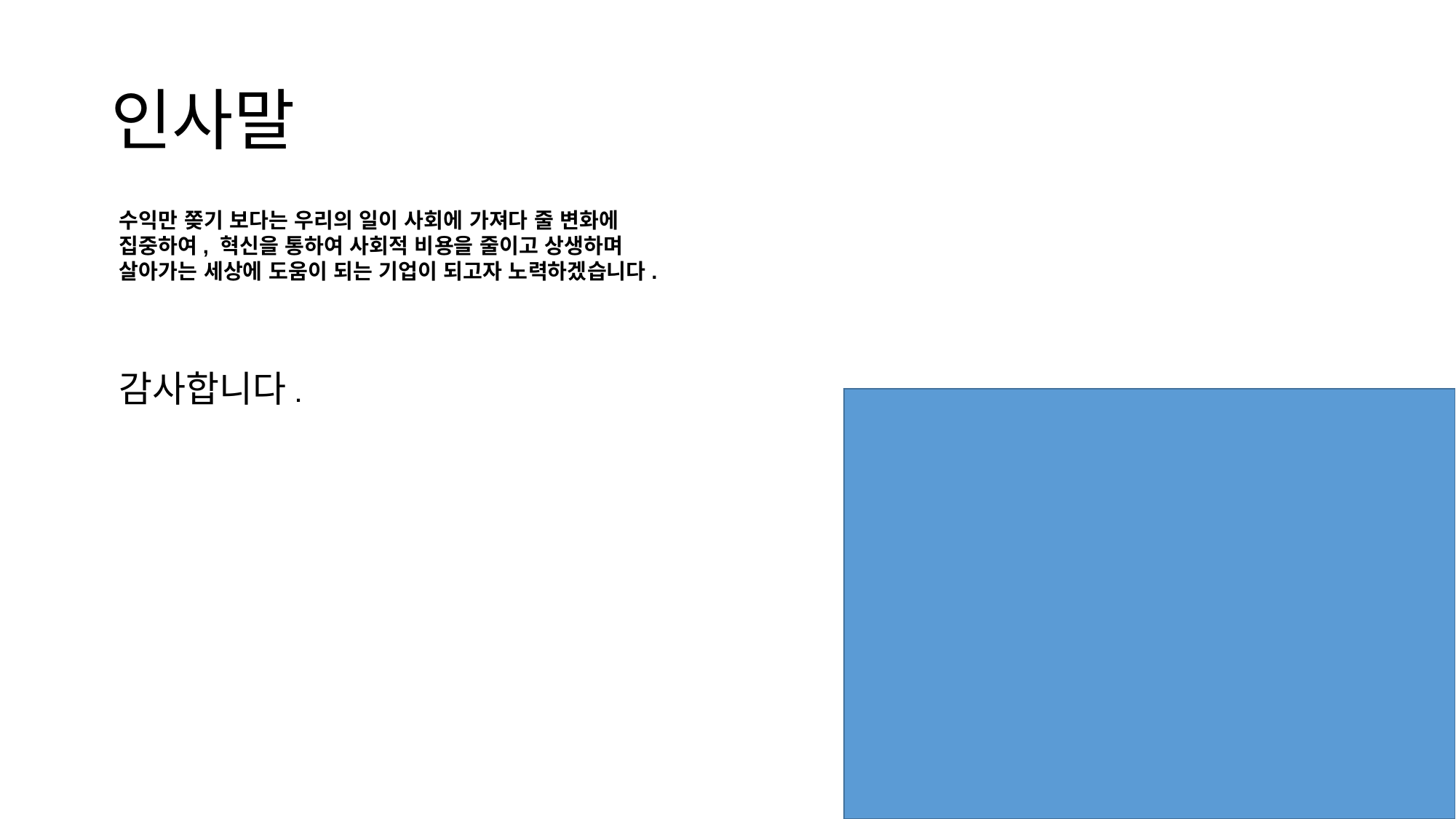

# 인사말
수익만 쫒기 보다는 우리의 일이 사회에 가져다 줄 변화에 집중하여, 혁신을 통하여 사회적 비용을 줄이고 상생하며 살아가는 세상에 도움이 되는 기업이 되고자 노력하겠습니다.
감사합니다.